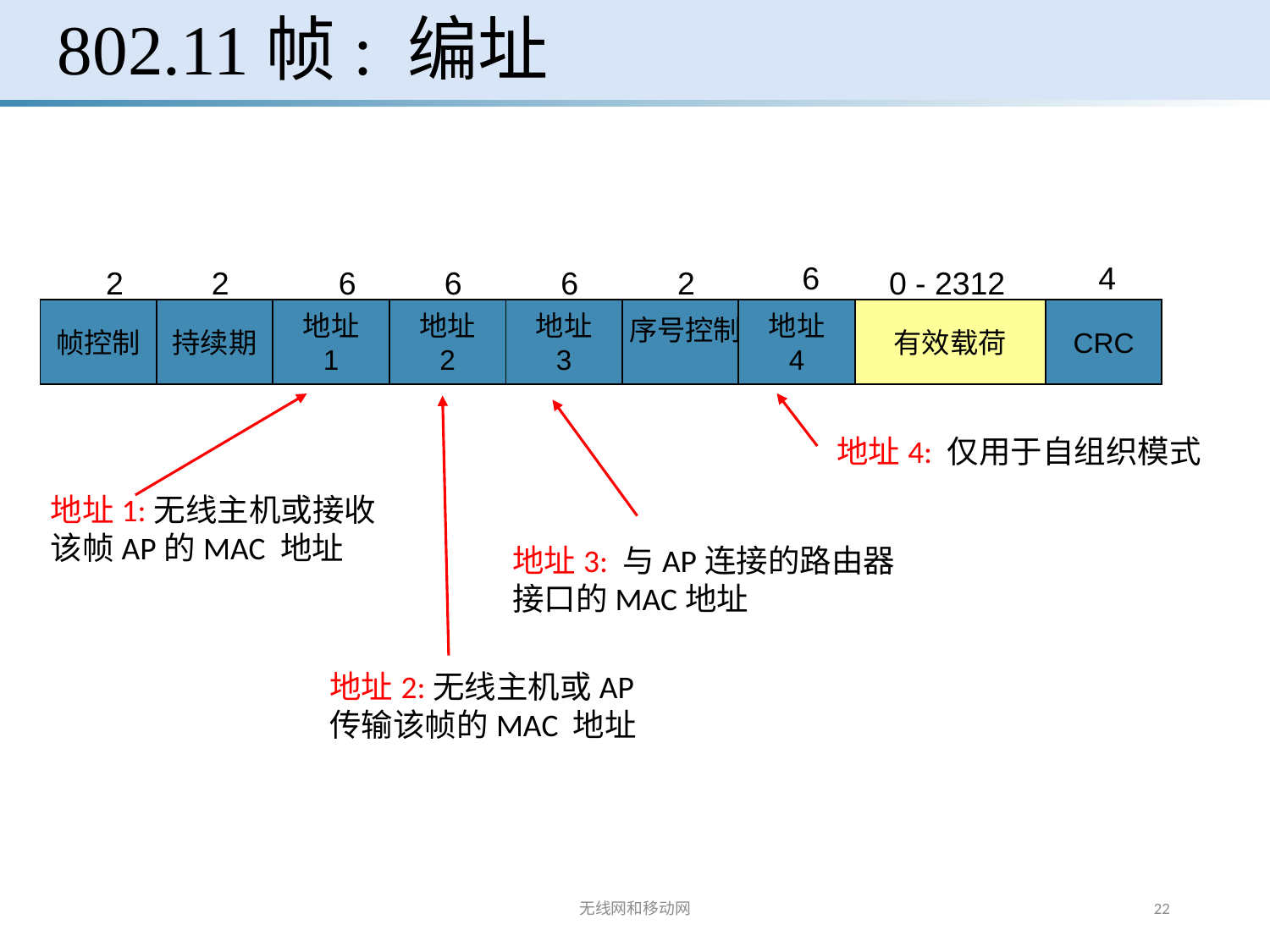

# 802.11帧: 编址
6
4
2
2
6
6
6
2
0 - 2312
帧控制
持续期
地址
1
地址
2
地址
3

地址
4
有效载荷
CRC
序号控制

地址4: 仅用于自组织模式
地址1:无线主机或接收该帧AP的MAC 地址
地址3: 与AP连接的路由器接口的MAC地址
地址2:无线主机或AP
传输该帧的MAC 地址
无线网和移动网
22